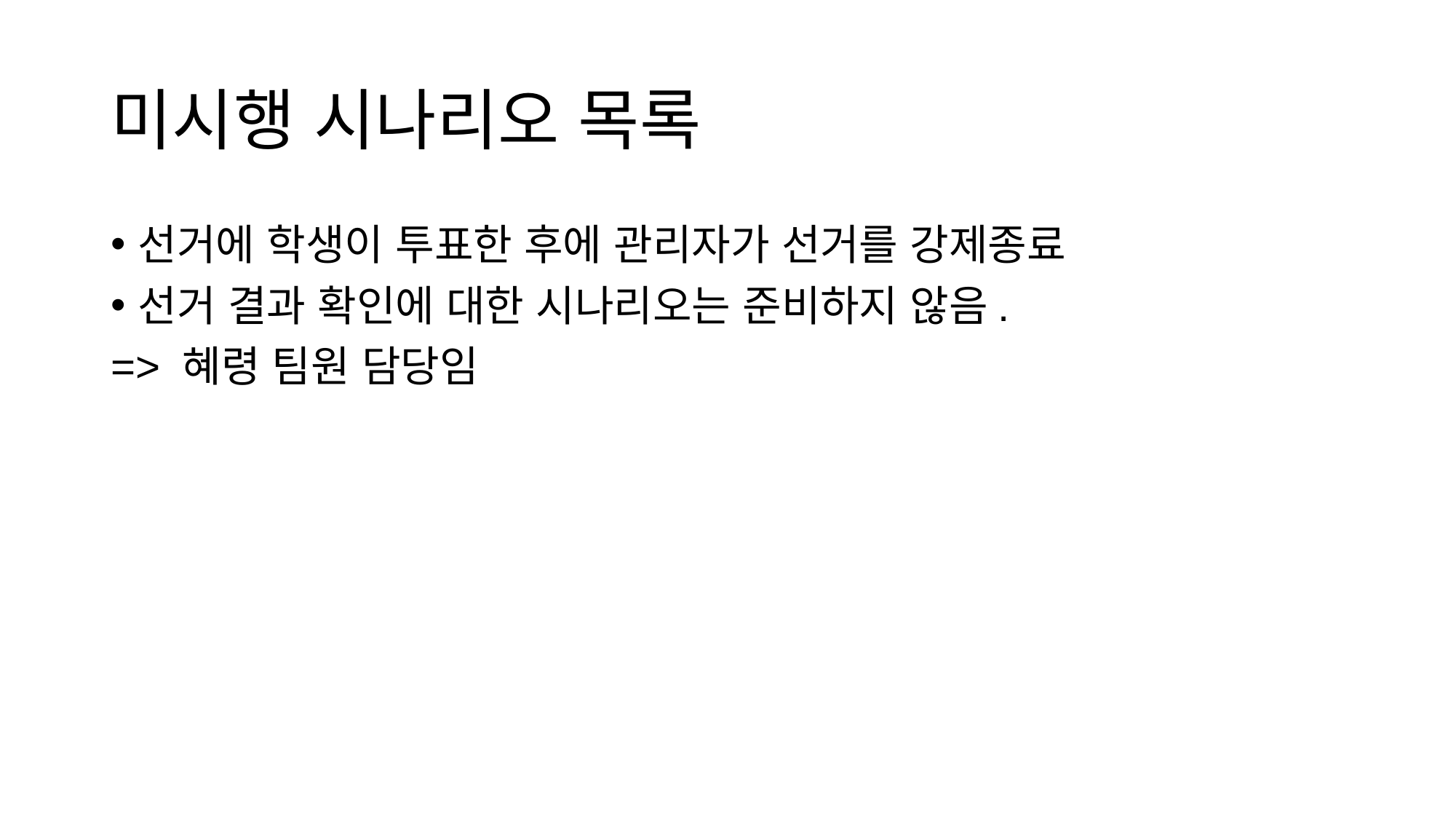

# 미시행 시나리오 목록
선거에 학생이 투표한 후에 관리자가 선거를 강제종료
선거 결과 확인에 대한 시나리오는 준비하지 않음.
=> 혜령 팀원 담당임